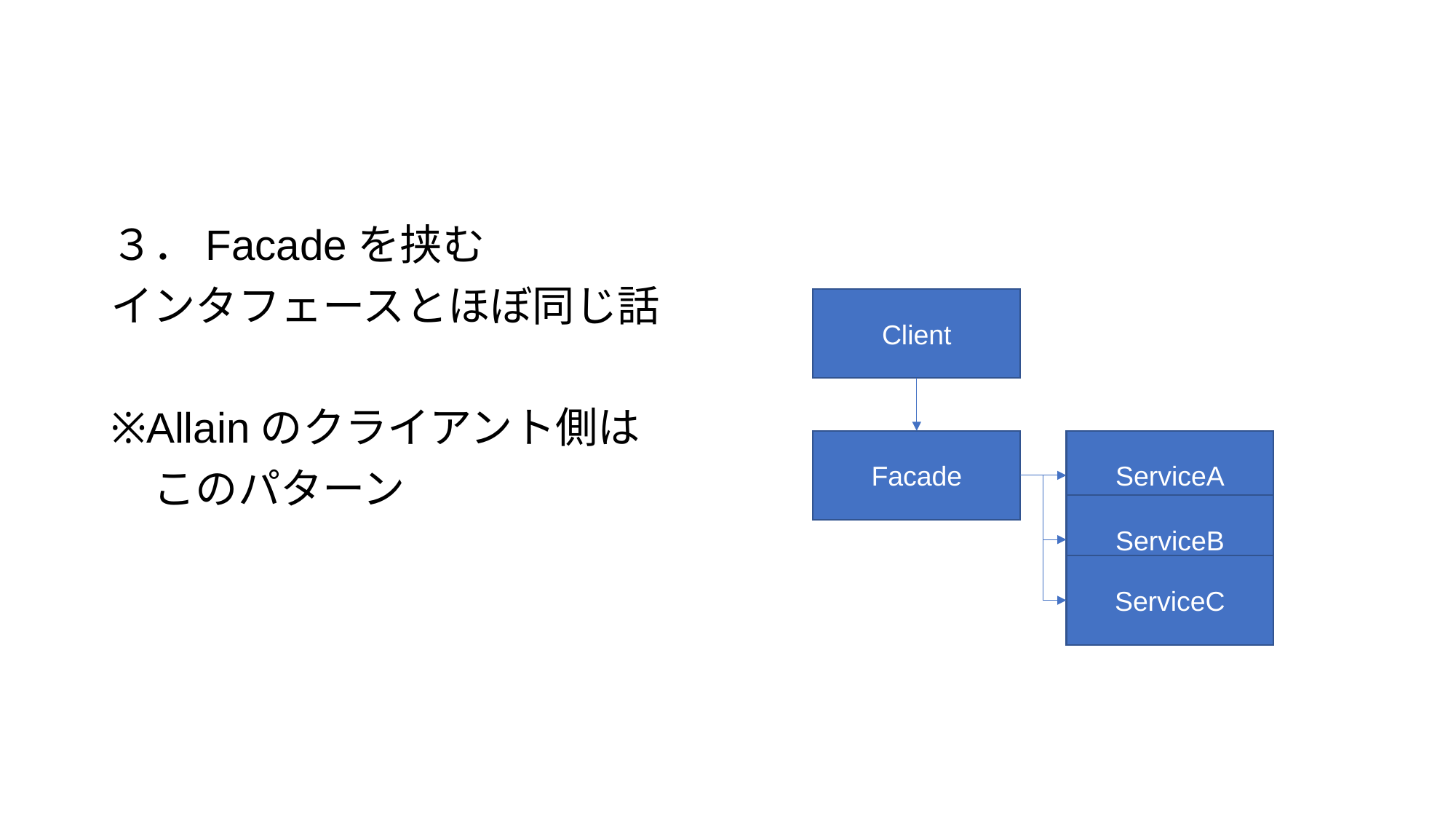

#
３．Facadeを挟む
インタフェースとほぼ同じ話

※Allainのクライアント側は
　このパターン
Client
Facade
ServiceA
ServiceB
ServiceC